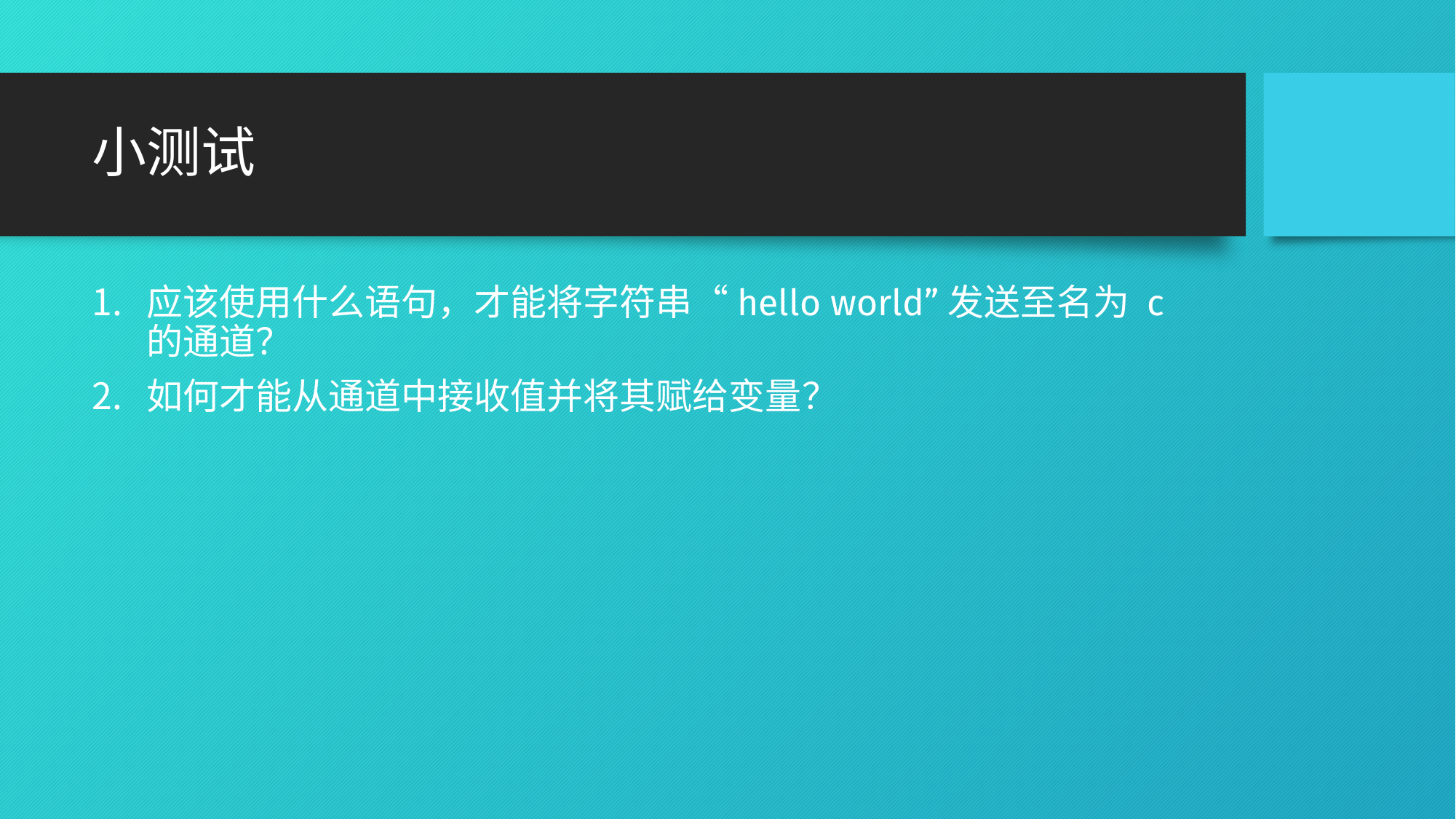

# 小测试
应该使用什么语句，才能将字符串“hello world”发送至名为 c 的通道？
如何才能从通道中接收值并将其赋给变量？